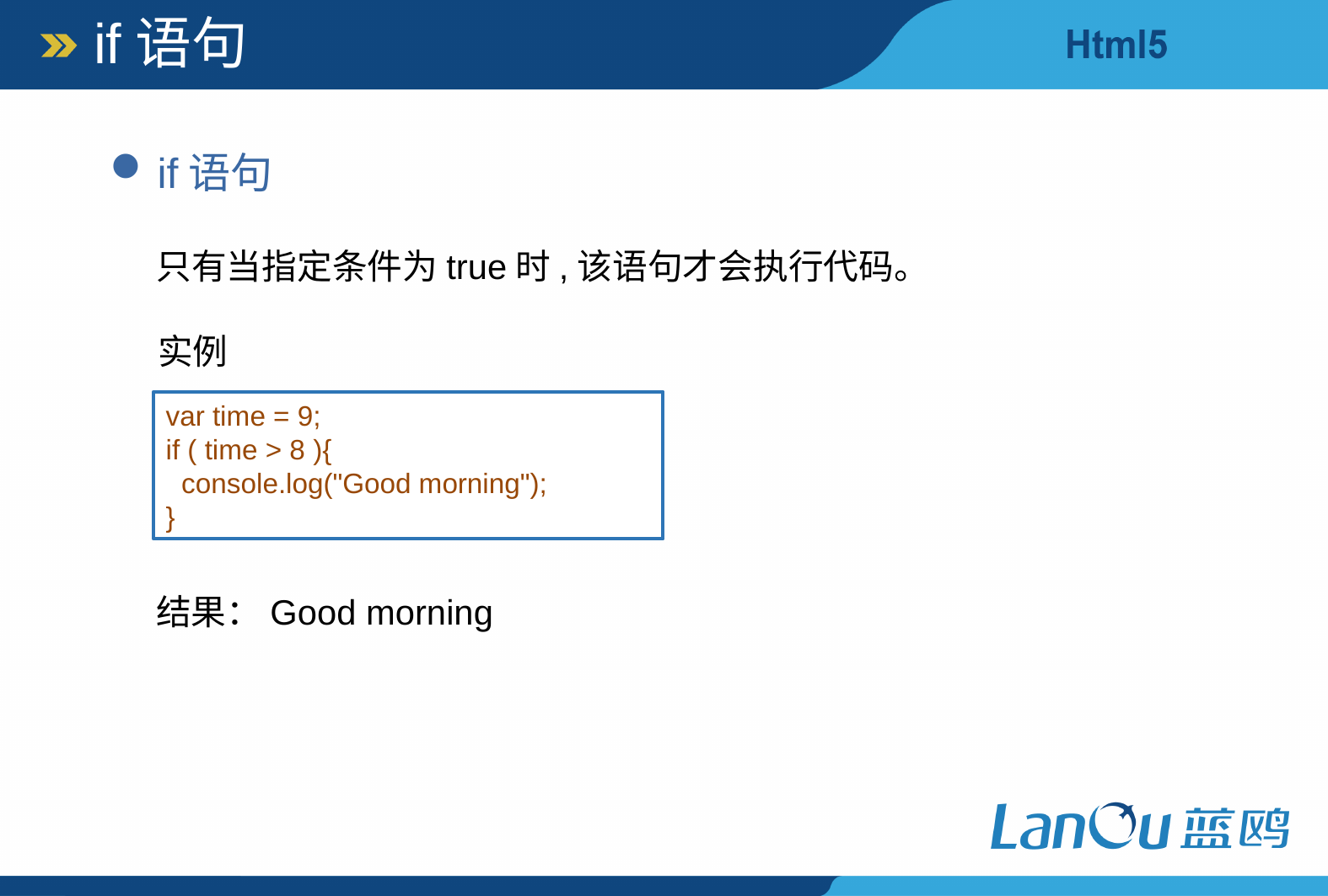

if语句
if语句
只有当指定条件为true时,该语句才会执行代码。
实例
var time = 9;
if ( time > 8 ){
  console.log("Good morning");
}
结果：Good morning